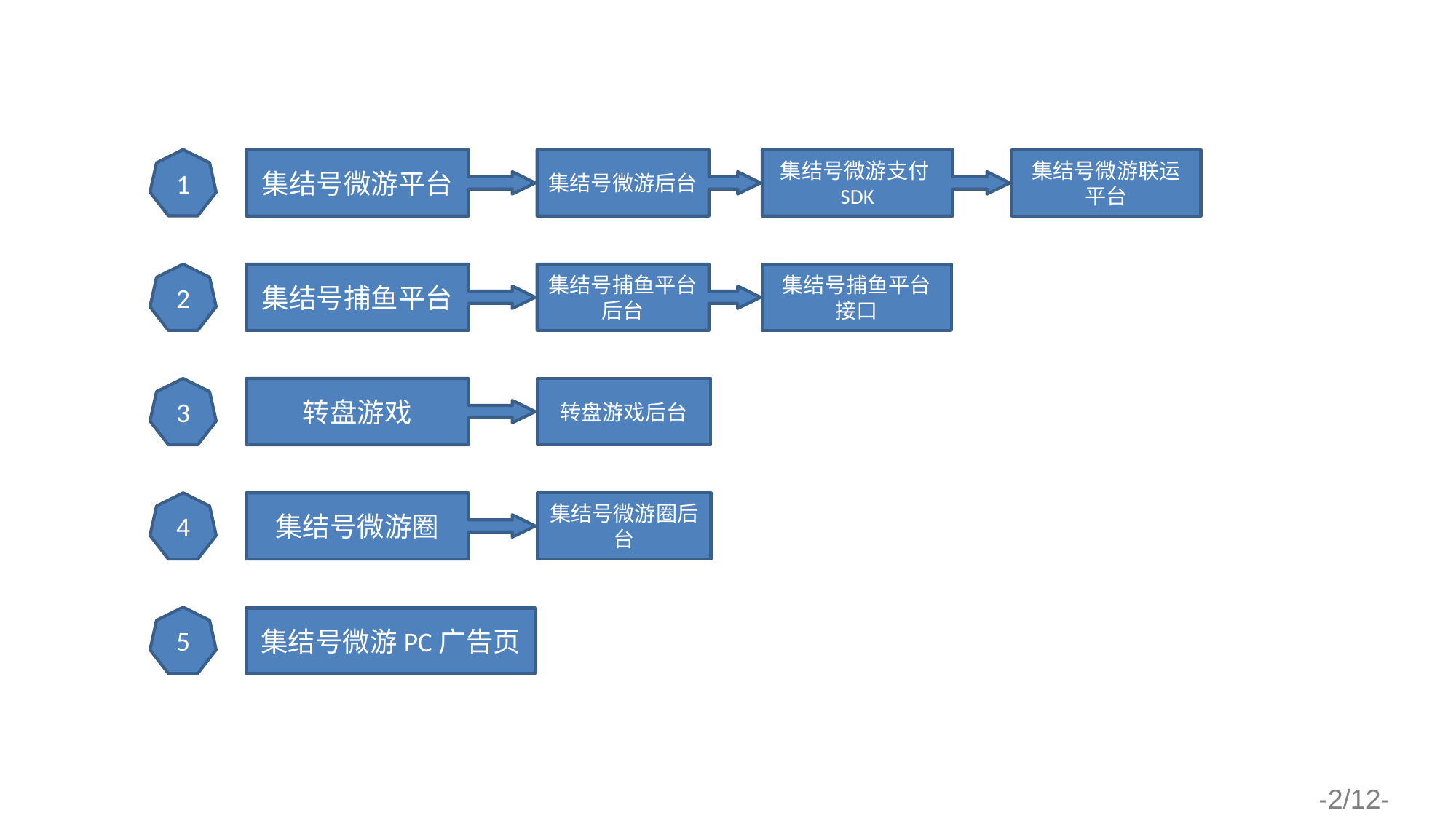

1
集结号微游平台
集结号微游后台
集结号微游支付SDK
集结号微游联运平台
2
集结号捕鱼平台
集结号捕鱼平台后台
集结号捕鱼平台接口
3
转盘游戏
转盘游戏后台
4
集结号微游圈
集结号微游圈后台
5
集结号微游PC广告页